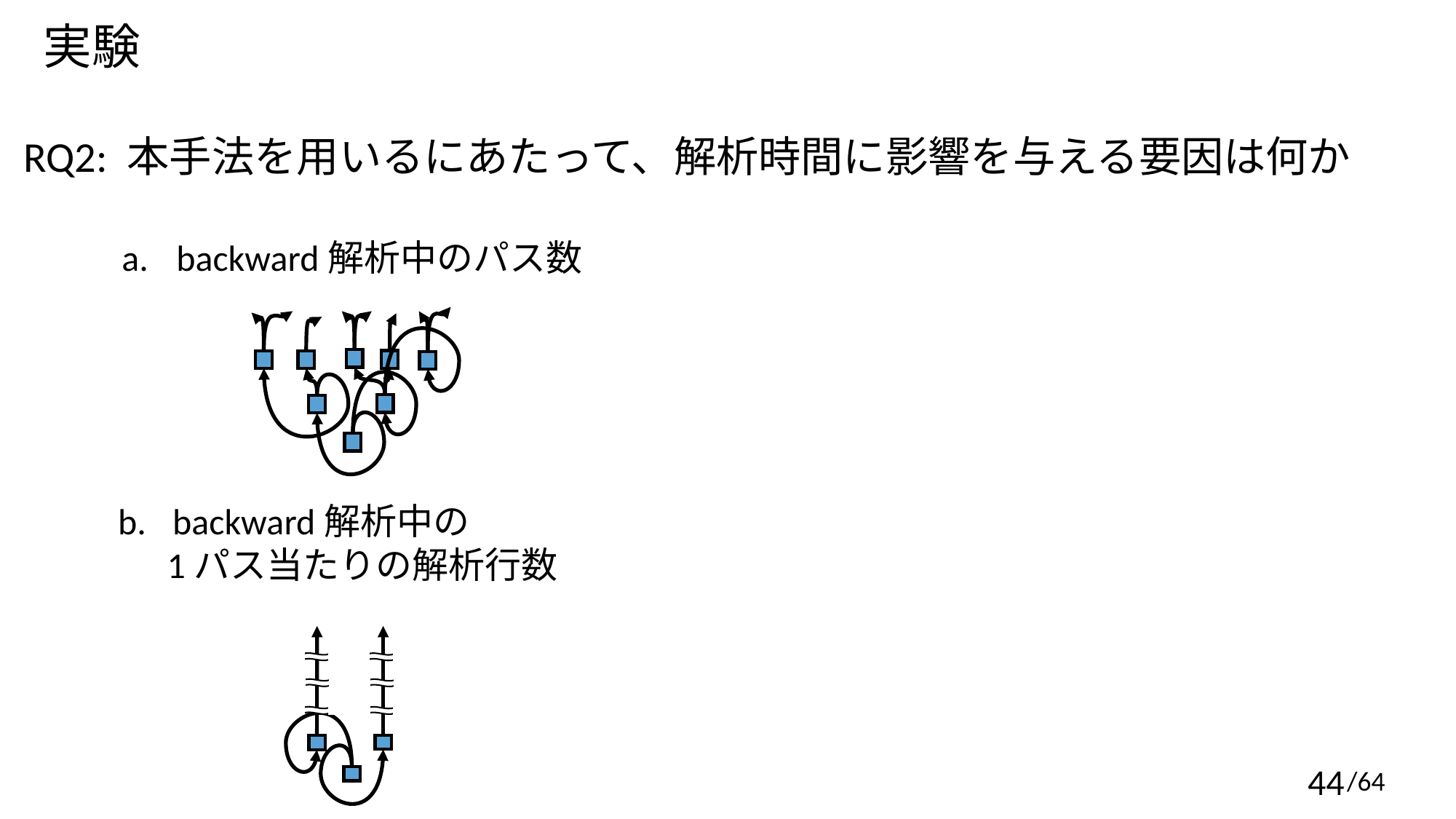

実験
RQ2: 本手法を用いるにあたって、解析時間に影響を与える要因は何か
backward解析中のパス数

backward解析中の
      1パス当たりの解析行数

/64
44